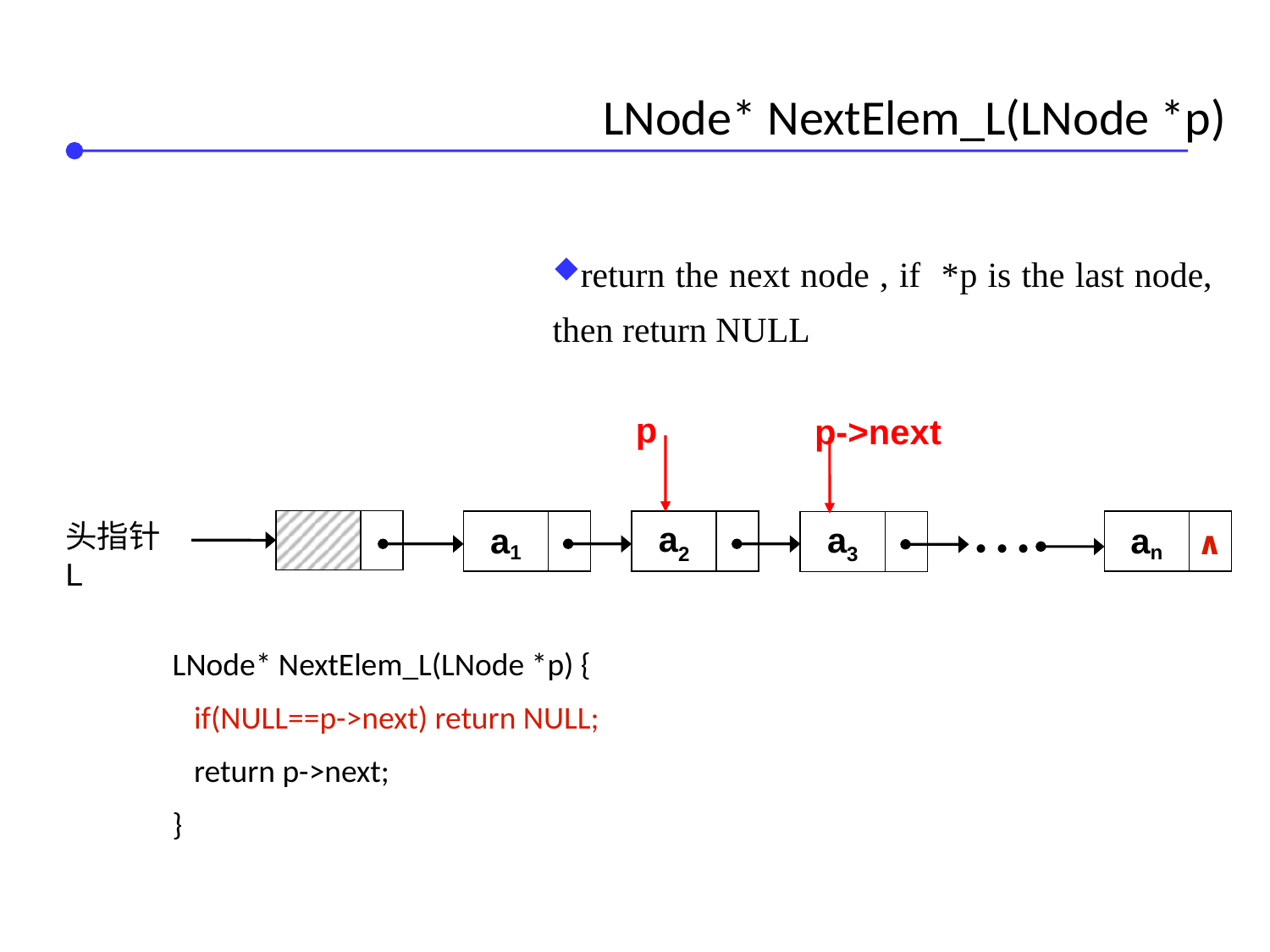

LNode* NextElem_L(LNode *p)
return the next node , if  *p is the last node, then return NULL

p

p->next

头指针L

a1

a2

an

a3

∧
• • •

LNode* NextElem_L(LNode *p) {
   if(NULL==p->next) return NULL;
   return p->next;
}